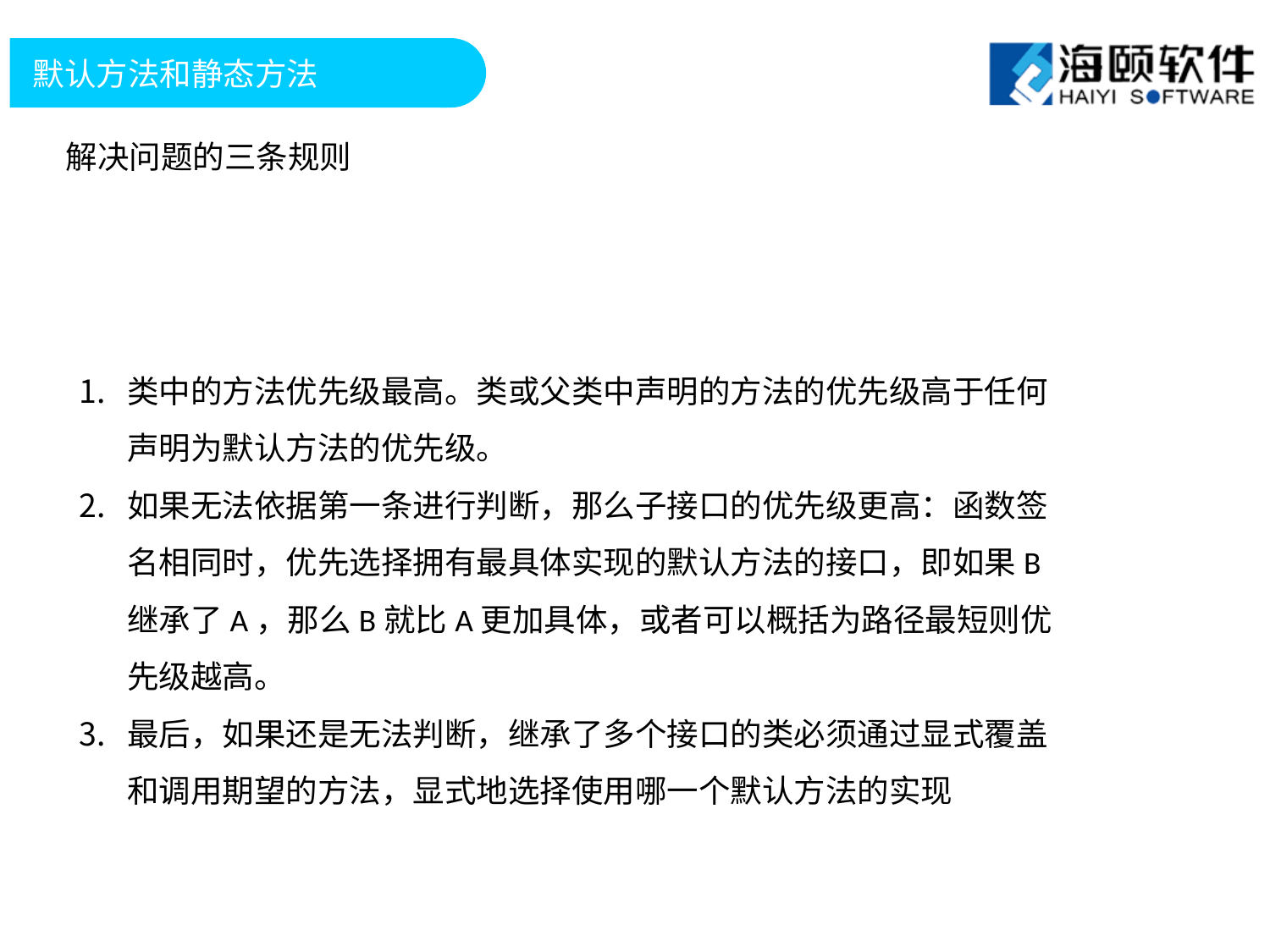

默认方法和静态方法
解决问题的三条规则
类中的方法优先级最高。类或父类中声明的方法的优先级高于任何声明为默认方法的优先级。
如果无法依据第一条进行判断，那么子接口的优先级更高：函数签名相同时，优先选择拥有最具体实现的默认方法的接口，即如果B继承了A，那么B就比A更加具体，或者可以概括为路径最短则优先级越高。
最后，如果还是无法判断，继承了多个接口的类必须通过显式覆盖和调用期望的方法，显式地选择使用哪一个默认方法的实现